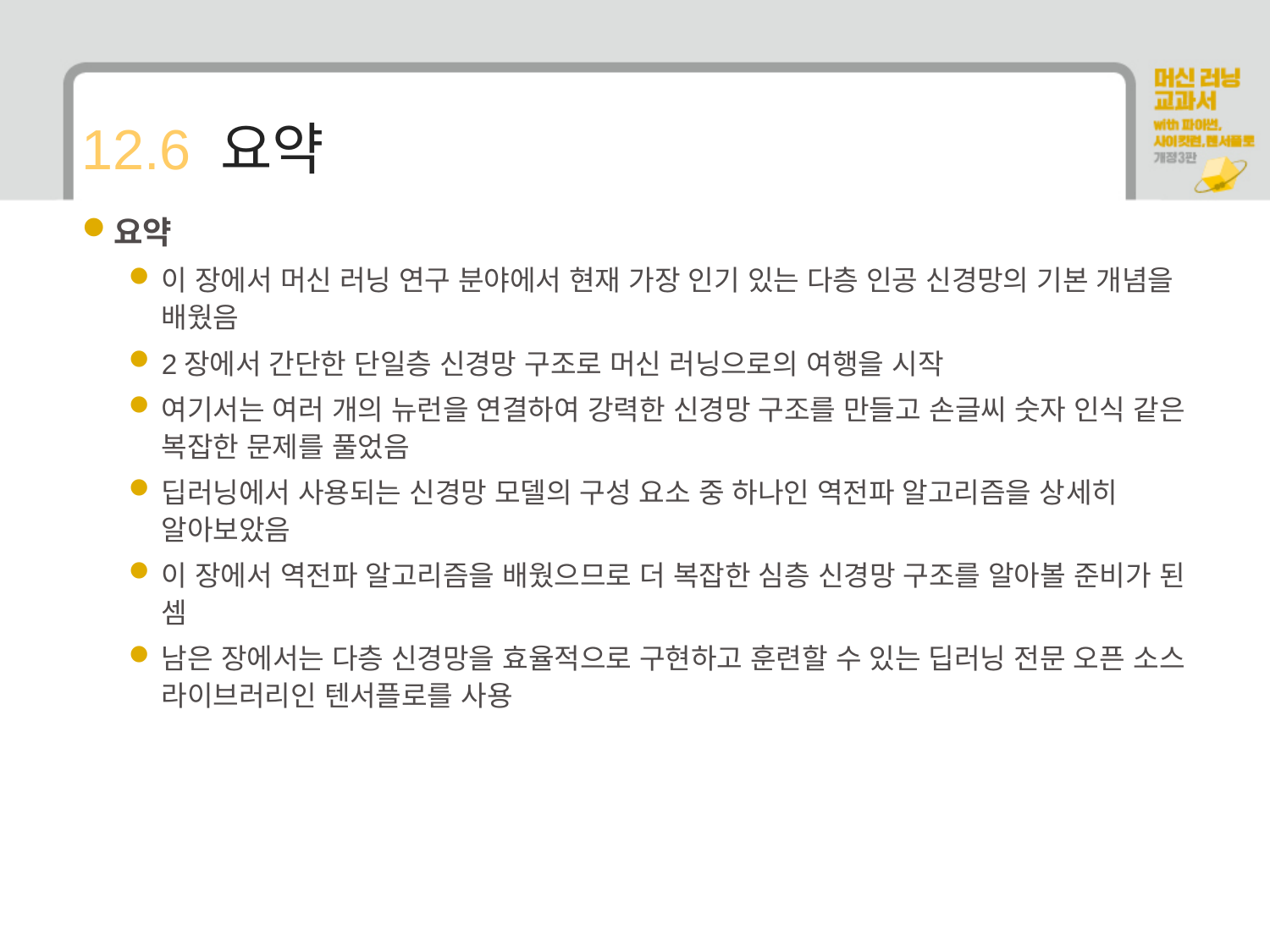

# 12.6 요약
요약
이 장에서 머신 러닝 연구 분야에서 현재 가장 인기 있는 다층 인공 신경망의 기본 개념을 배웠음
2장에서 간단한 단일층 신경망 구조로 머신 러닝으로의 여행을 시작
여기서는 여러 개의 뉴런을 연결하여 강력한 신경망 구조를 만들고 손글씨 숫자 인식 같은 복잡한 문제를 풀었음
딥러닝에서 사용되는 신경망 모델의 구성 요소 중 하나인 역전파 알고리즘을 상세히 알아보았음
이 장에서 역전파 알고리즘을 배웠으므로 더 복잡한 심층 신경망 구조를 알아볼 준비가 된 셈
남은 장에서는 다층 신경망을 효율적으로 구현하고 훈련할 수 있는 딥러닝 전문 오픈 소스 라이브러리인 텐서플로를 사용